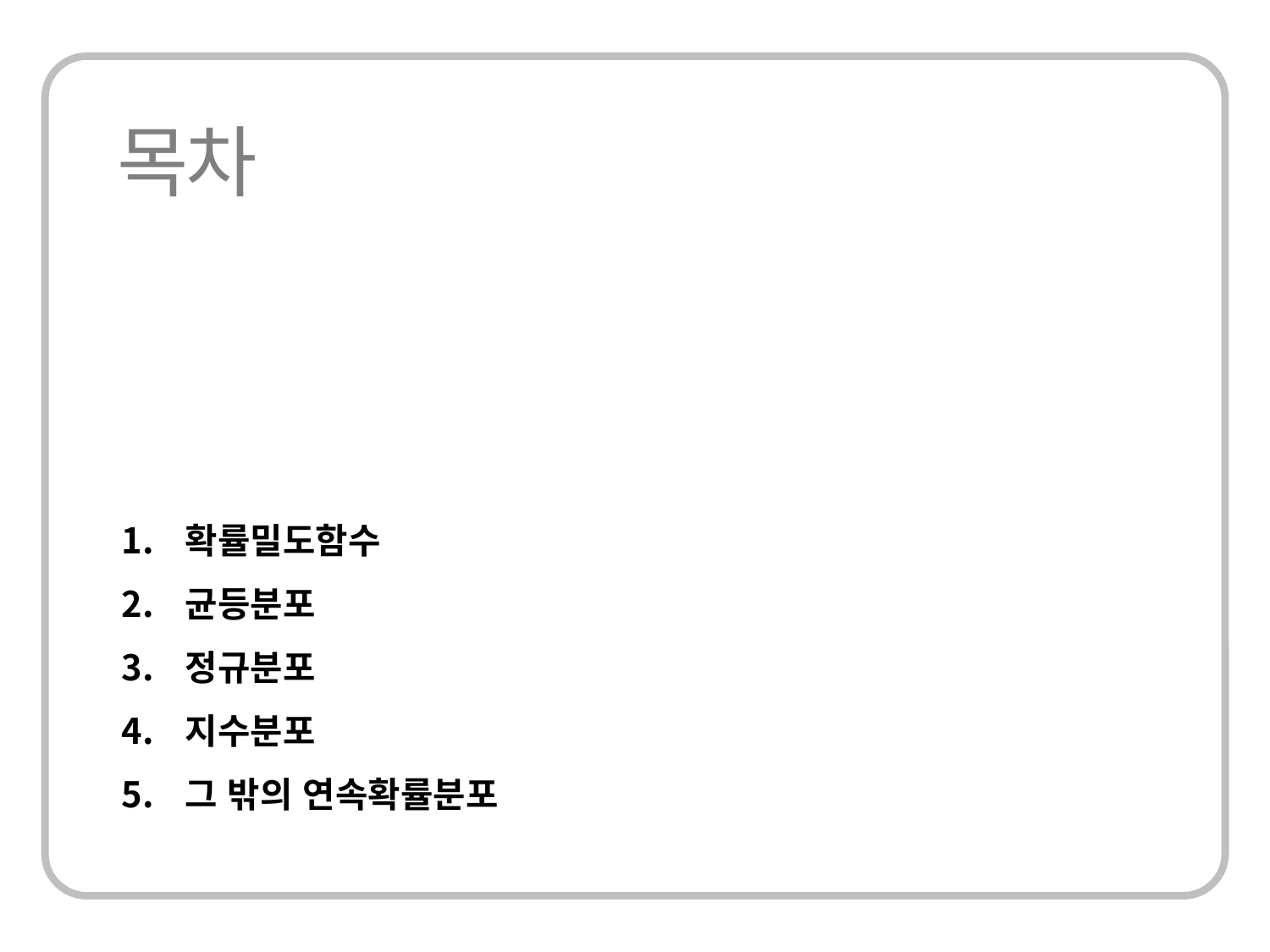

확률밀도함수
균등분포
정규분포
지수분포
그 밖의 연속확률분포